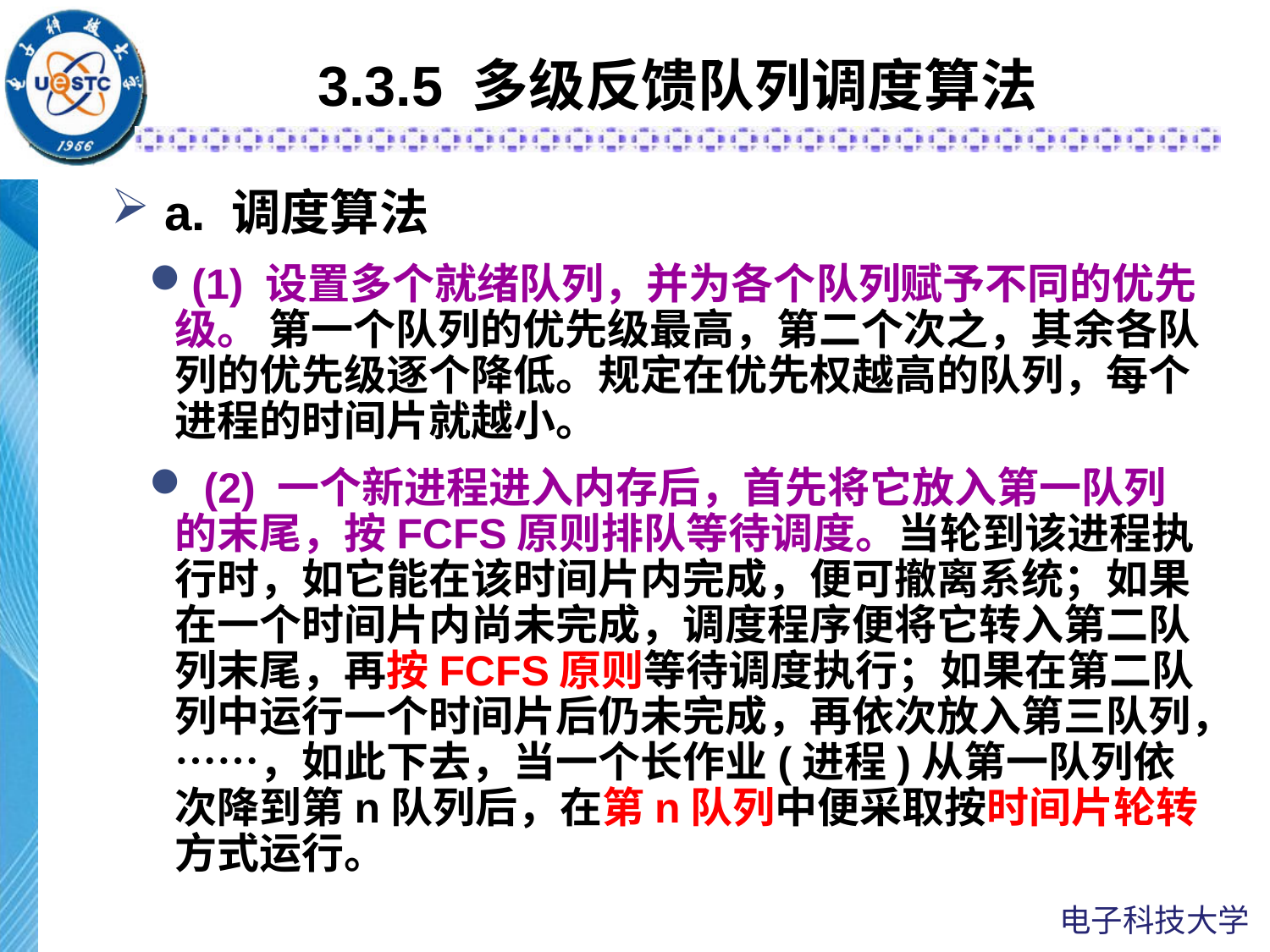

# 3.3.5 多级反馈队列调度算法
 a. 调度算法
(1) 设置多个就绪队列，并为各个队列赋予不同的优先级。 第一个队列的优先级最高，第二个次之，其余各队列的优先级逐个降低。规定在优先权越高的队列，每个进程的时间片就越小。
 (2) 一个新进程进入内存后，首先将它放入第一队列的末尾，按FCFS原则排队等待调度。当轮到该进程执行时，如它能在该时间片内完成，便可撤离系统；如果在一个时间片内尚未完成，调度程序便将它转入第二队列末尾，再按FCFS原则等待调度执行；如果在第二队列中运行一个时间片后仍未完成，再依次放入第三队列，……，如此下去，当一个长作业(进程)从第一队列依次降到第n队列后，在第n队列中便采取按时间片轮转方式运行。